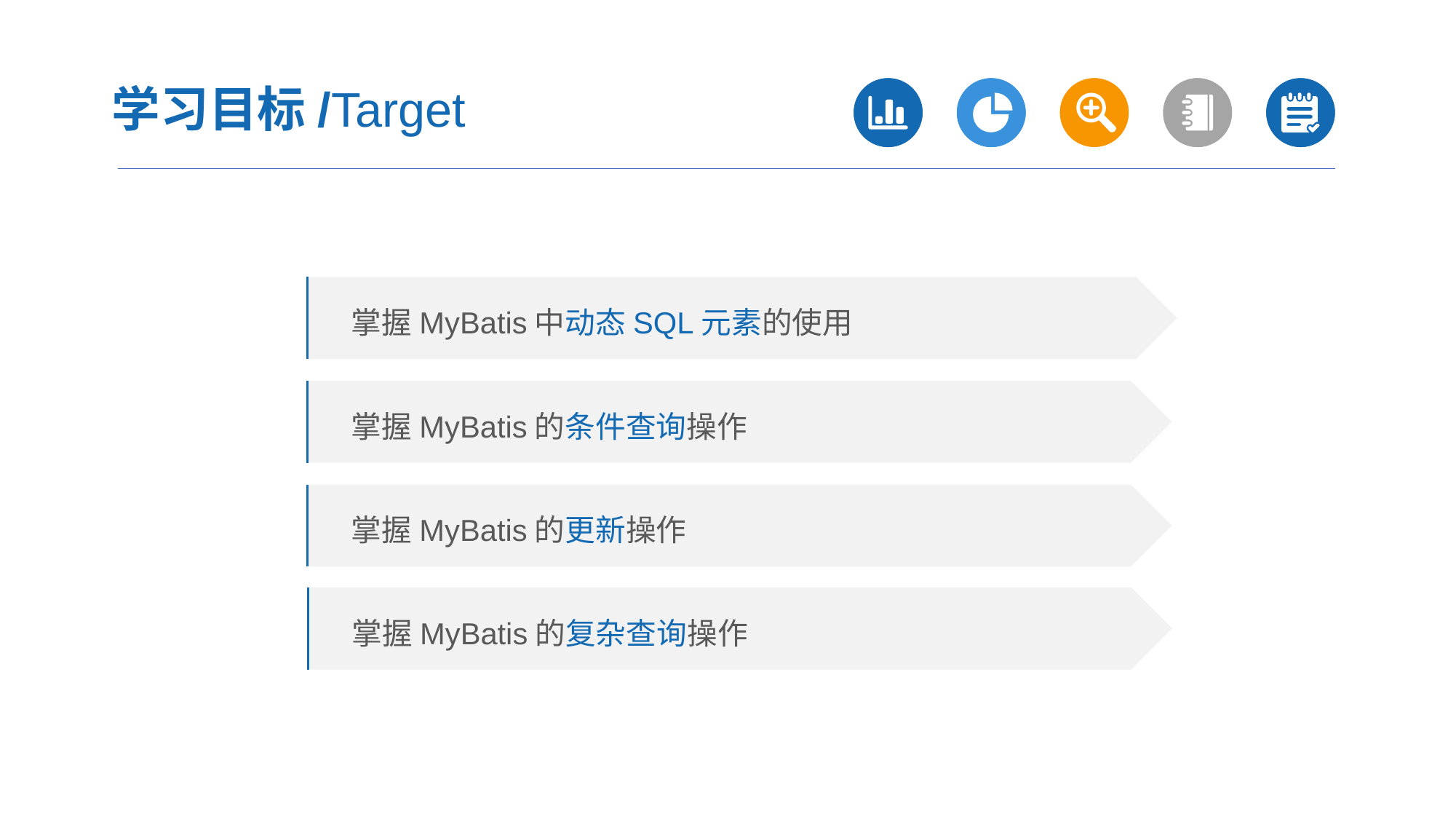

学习目标/Target
    掌握MyBatis中动态SQL元素的使用

    掌握MyBatis的条件查询操作

    掌握MyBatis的更新操作

    掌握MyBatis的复杂查询操作